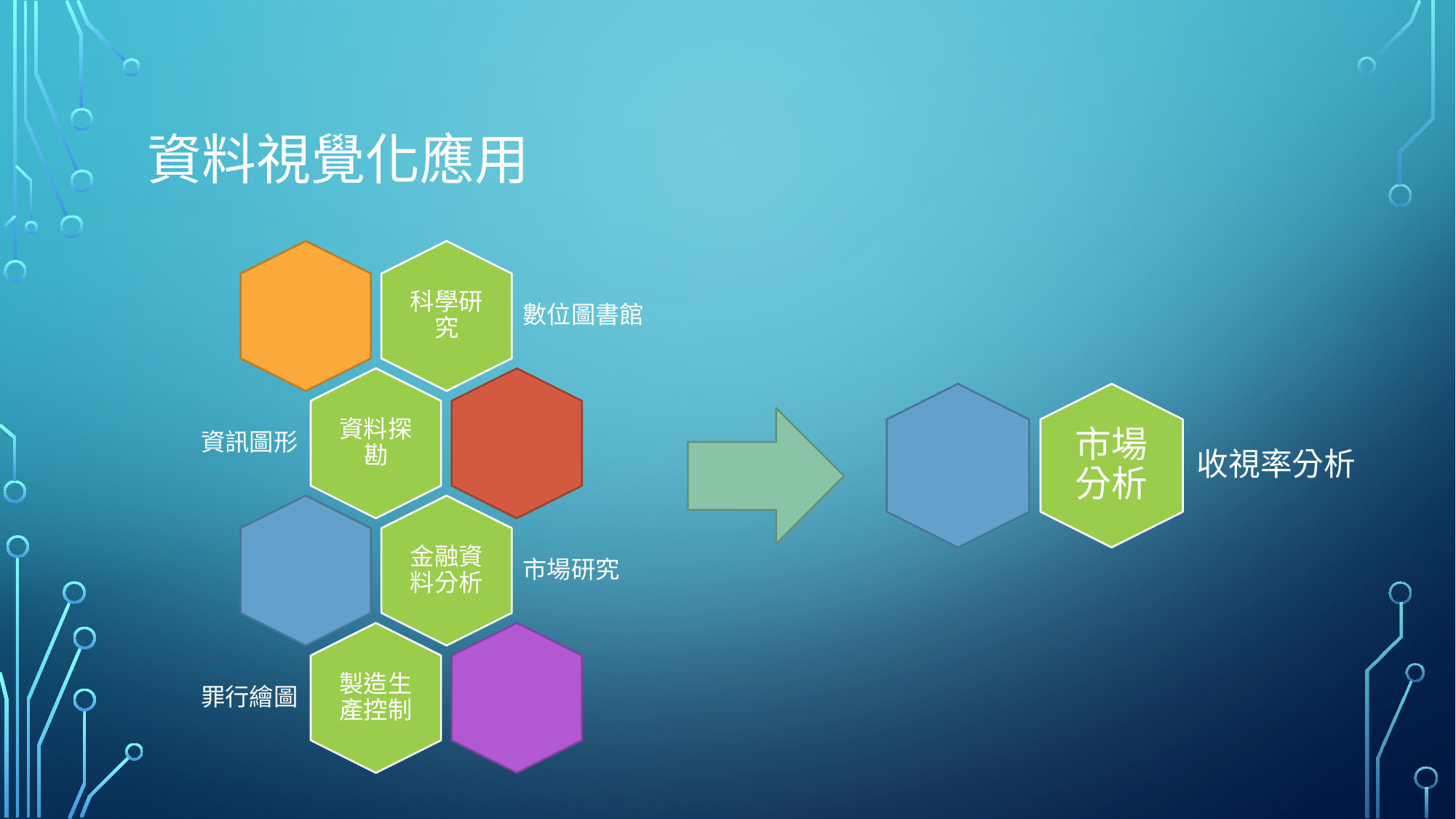

# 資料視覺化應用
市場分析
收視率分析

科學研究
數位圖書館

資料探勘
資訊圖形

金融資料分析
市場研究

製造生產控制
罪行繪圖